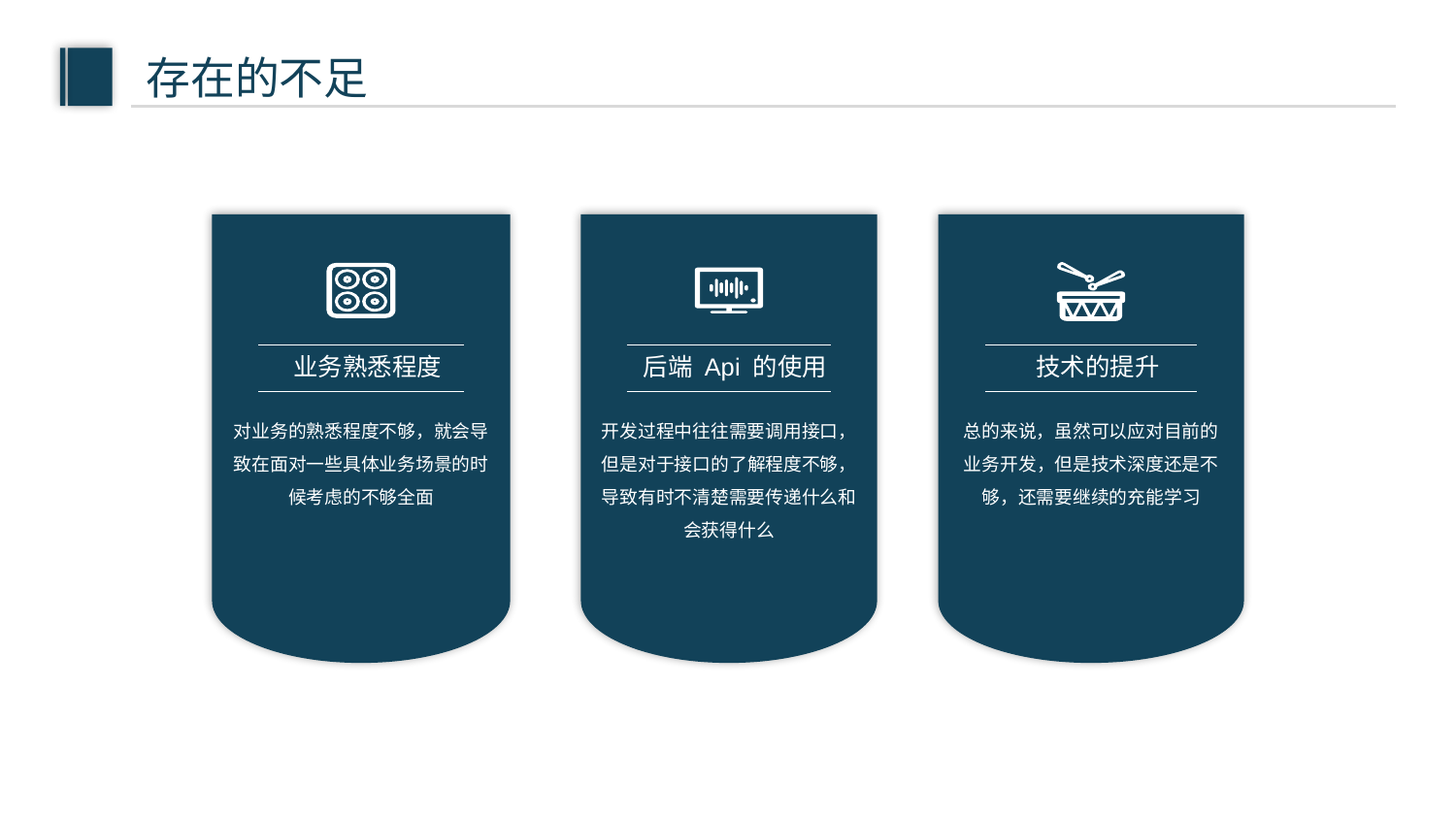

存在的不足

业务熟悉程度
对业务的熟悉程度不够，就会导致在面对一些具体业务场景的时候考虑的不够全面

后端 Api 的使用
开发过程中往往需要调用接口，但是对于接口的了解程度不够，导致有时不清楚需要传递什么和会获得什么

技术的提升
总的来说，虽然可以应对目前的业务开发，但是技术深度还是不够，还需要继续的充能学习